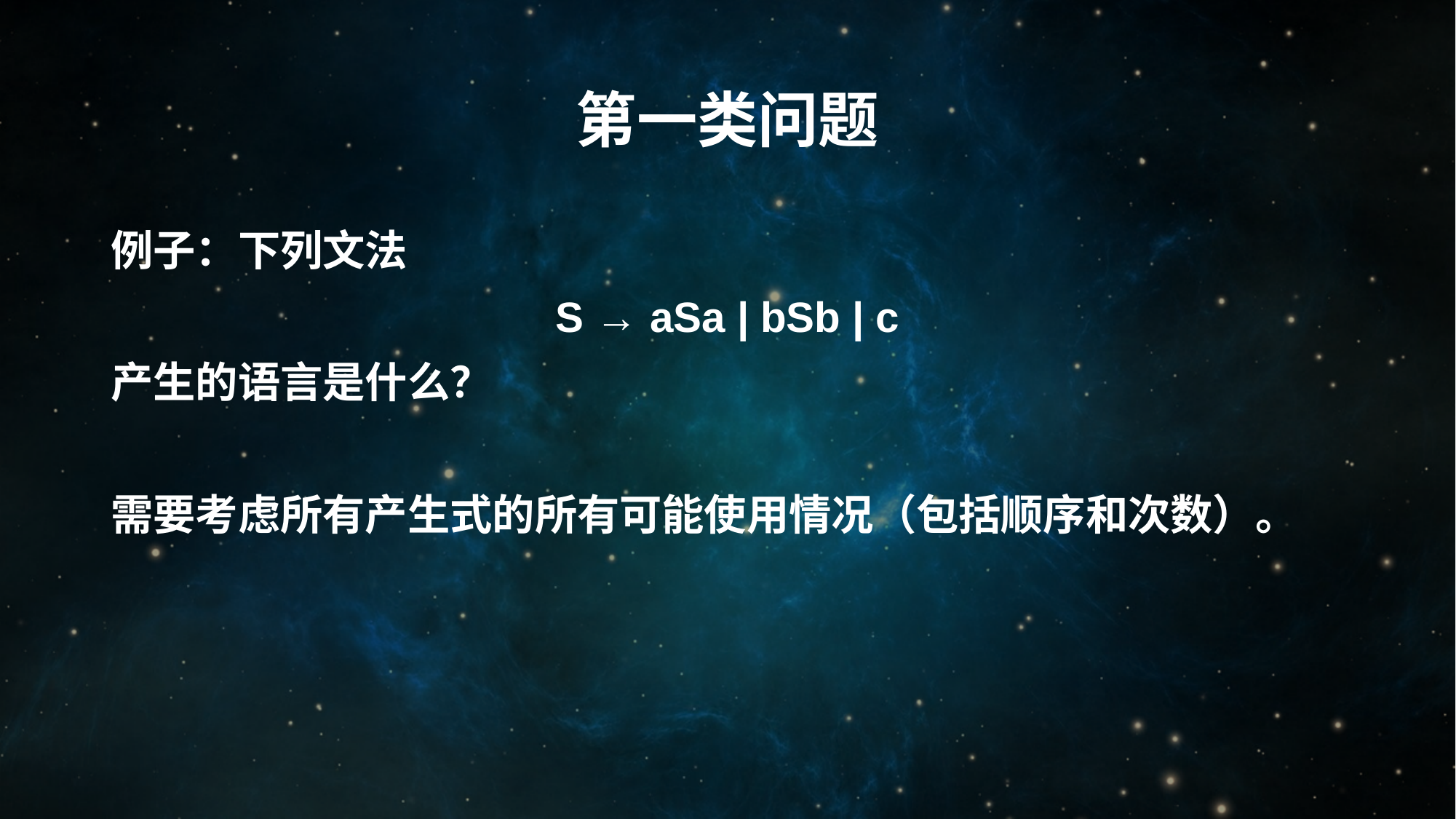

# 第一类问题
例子：下列文法
S → aSa | bSb | c
产生的语言是什么？

需要考虑所有产生式的所有可能使用情况（包括顺序和次数）。